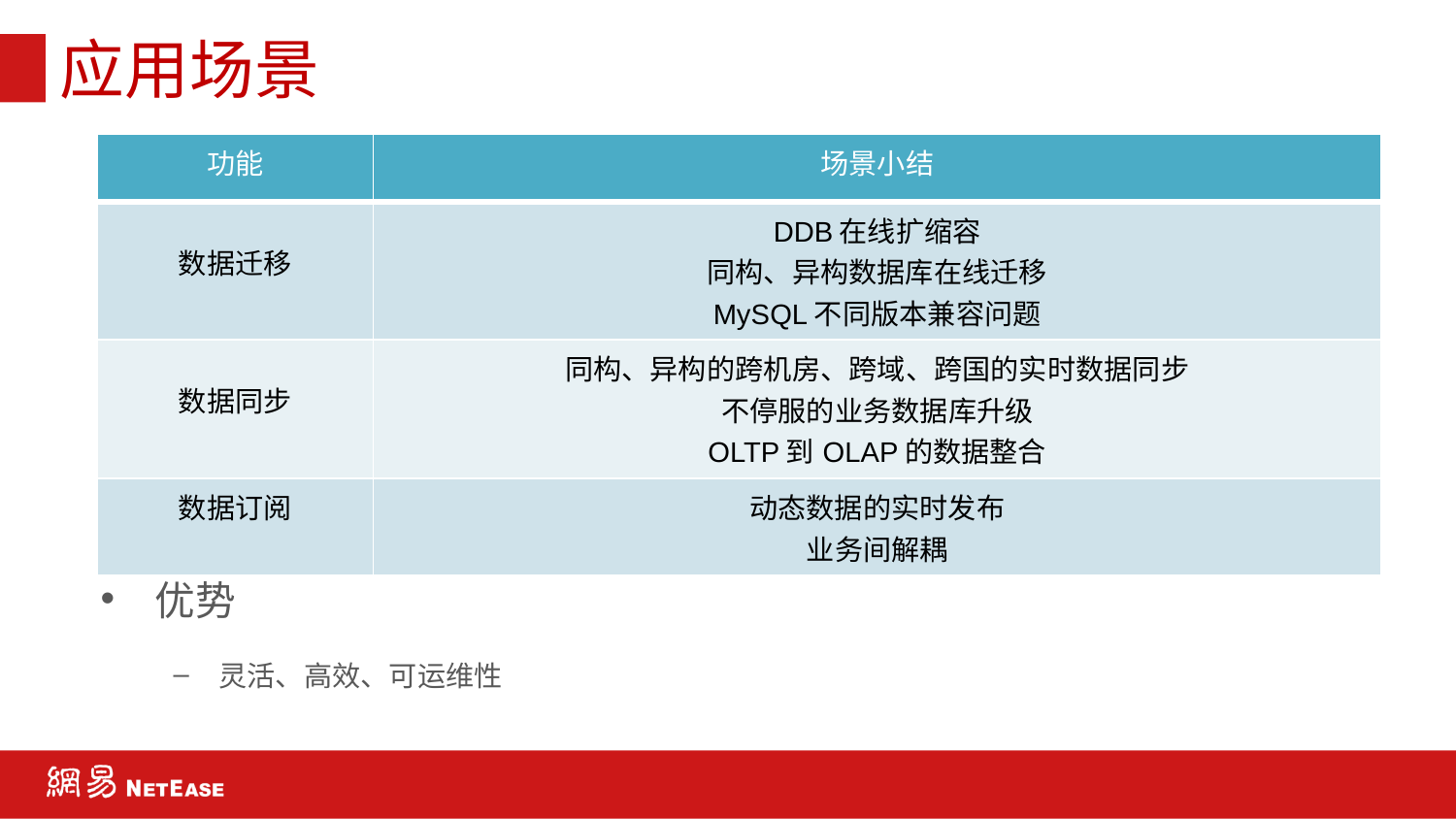

# 应用场景
| 功能 | 场景小结 |
| --- | --- |
| 数据迁移 | DDB在线扩缩容 同构、异构数据库在线迁移 MySQL不同版本兼容问题 |
| 数据同步 | 同构、异构的跨机房、跨域、跨国的实时数据同步 不停服的业务数据库升级 OLTP到OLAP的数据整合 |
| 数据订阅 | 动态数据的实时发布 业务间解耦 |

优势
灵活、高效、可运维性